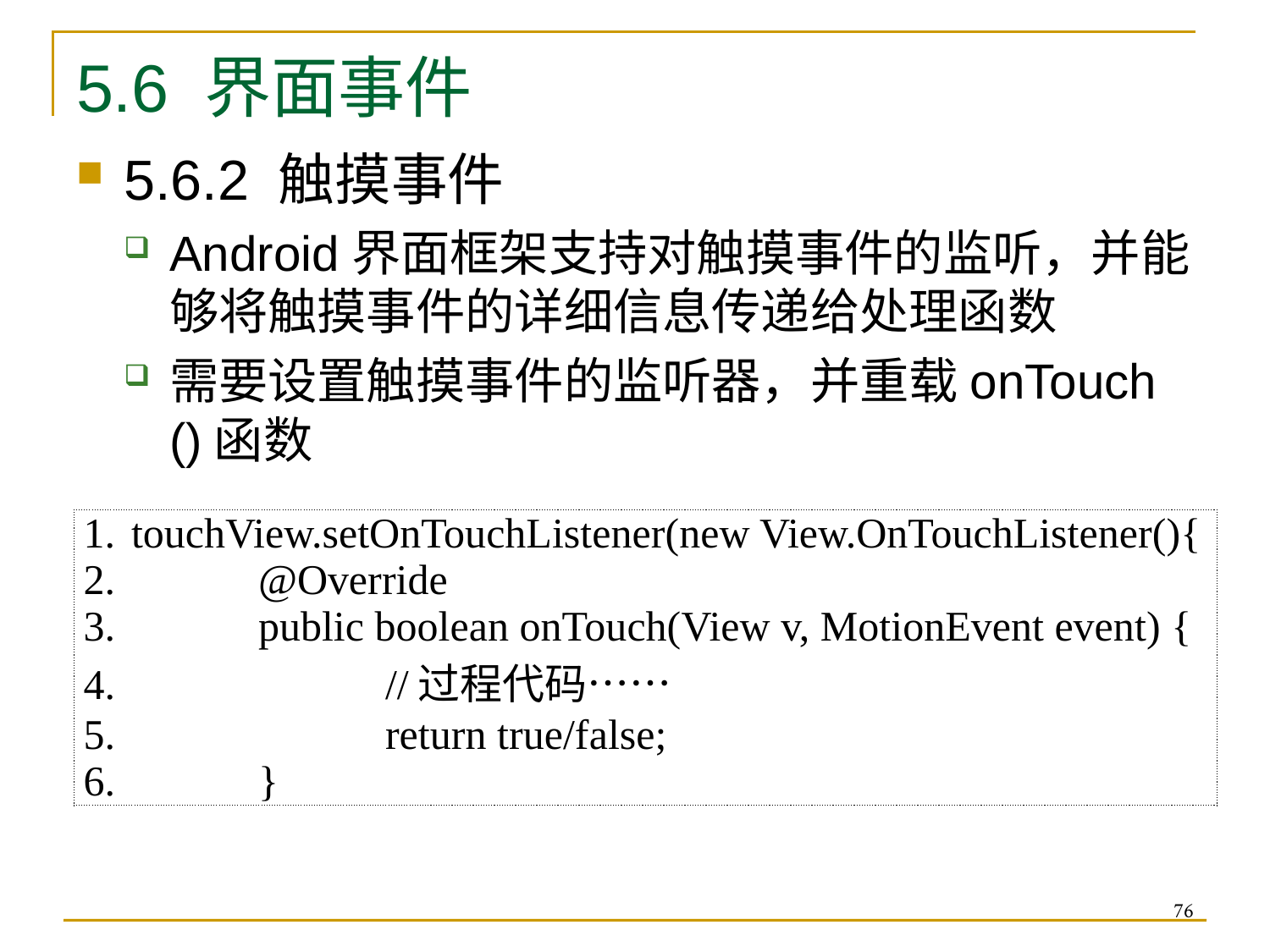

# 5.6 界面事件
5.6.2 触摸事件
Android界面框架支持对触摸事件的监听，并能够将触摸事件的详细信息传递给处理函数
需要设置触摸事件的监听器，并重载onTouch ()函数

| touchView.setOnTouchListener(new View.OnTouchListener(){ @Override public boolean onTouch(View v, MotionEvent event) { //过程代码…… return true/false; } |
| --- |
76